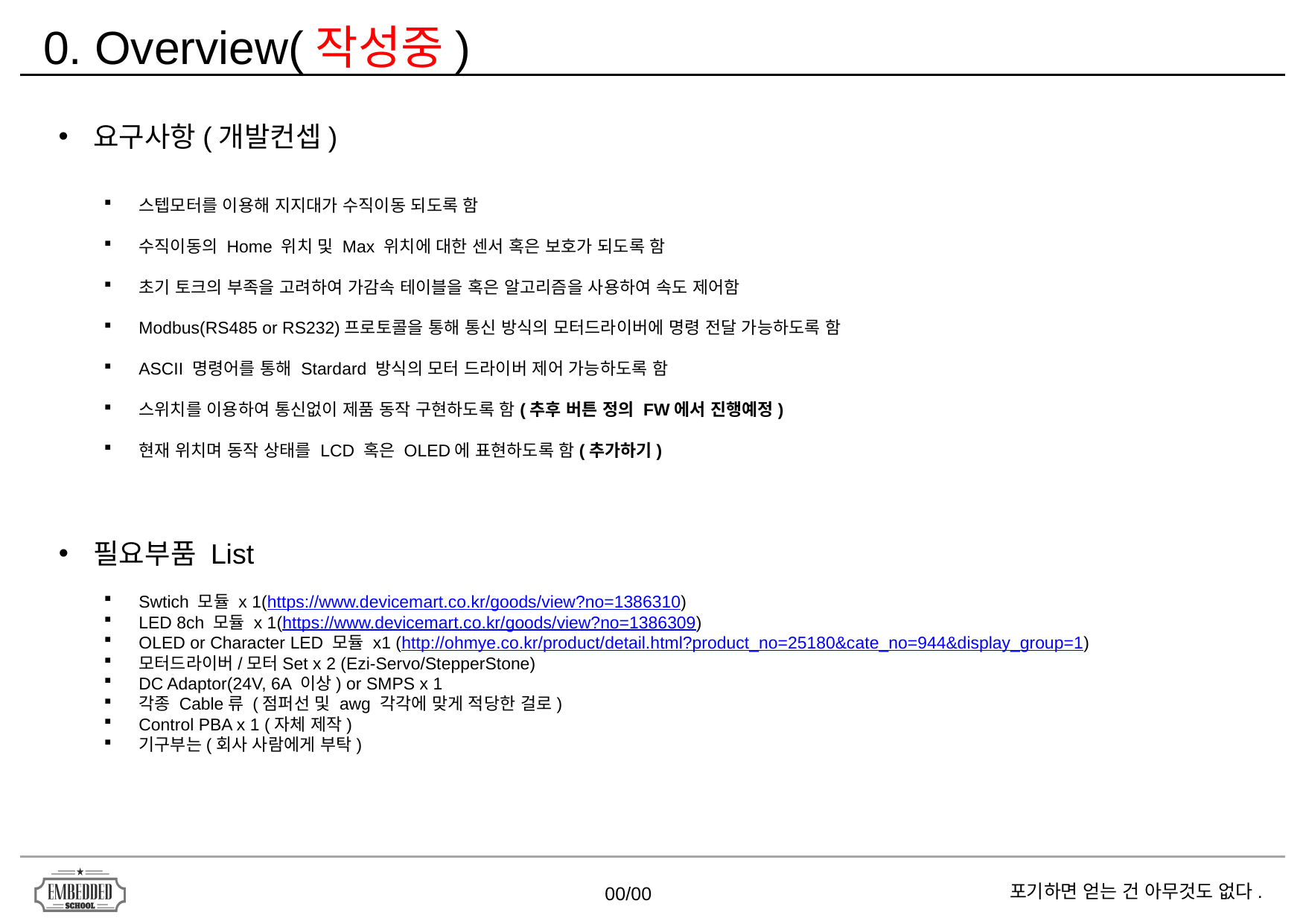

0. Overview(작성중)
요구사항(개발컨셉)
스텝모터를 이용해 지지대가 수직이동 되도록 함

수직이동의 Home 위치 및 Max 위치에 대한 센서 혹은 보호가 되도록 함

초기 토크의 부족을 고려하여 가감속 테이블을 혹은 알고리즘을 사용하여 속도 제어함

Modbus(RS485 or RS232)프로토콜을 통해 통신 방식의 모터드라이버에 명령 전달 가능하도록 함

ASCII 명령어를 통해 Stardard 방식의 모터 드라이버 제어 가능하도록 함

스위치를 이용하여 통신없이 제품 동작 구현하도록 함(추후 버튼 정의 FW에서 진행예정)

현재 위치며 동작 상태를 LCD 혹은 OLED에 표현하도록 함(추가하기)

필요부품 List
Swtich 모듈 x 1(https://www.devicemart.co.kr/goods/view?no=1386310)
LED 8ch 모듈 x 1(https://www.devicemart.co.kr/goods/view?no=1386309)
OLED or Character LED 모듈 x1 (http://ohmye.co.kr/product/detail.html?product_no=25180&cate_no=944&display_group=1)
모터드라이버/모터Set x 2 (Ezi-Servo/StepperStone)
DC Adaptor(24V, 6A 이상) or SMPS x 1
각종 Cable류 (점퍼선 및 awg 각각에 맞게 적당한 걸로)
Control PBA x 1 (자체 제작)
기구부는(회사 사람에게 부탁)
00/00